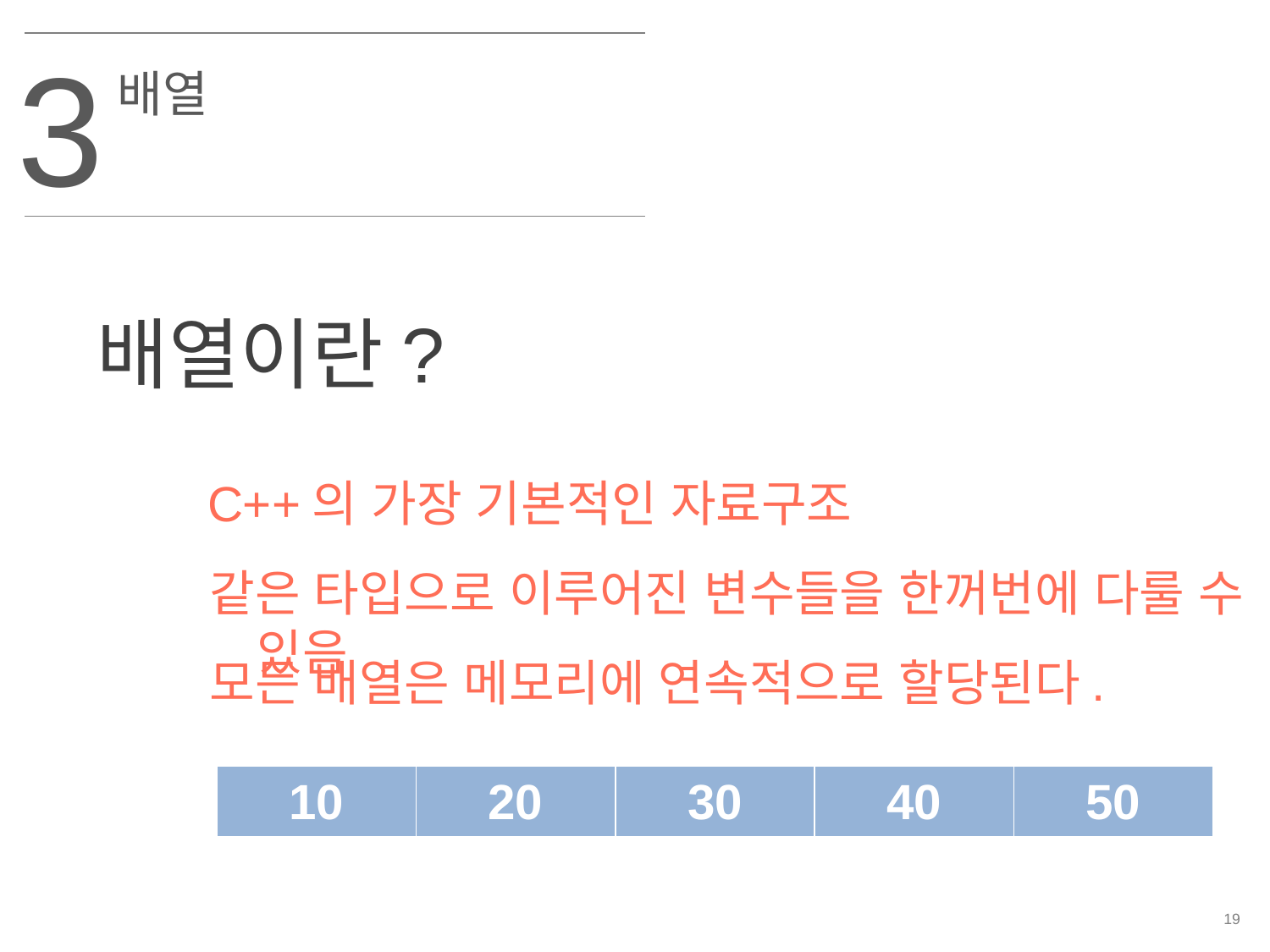

3
배열
배열이란?
C++의 가장 기본적인 자료구조
같은 타입으로 이루어진 변수들을 한꺼번에 다룰 수 있음
모든 배열은 메모리에 연속적으로 할당된다.
| 10 | 20 | 30 | 40 | 50 |
| --- | --- | --- | --- | --- |